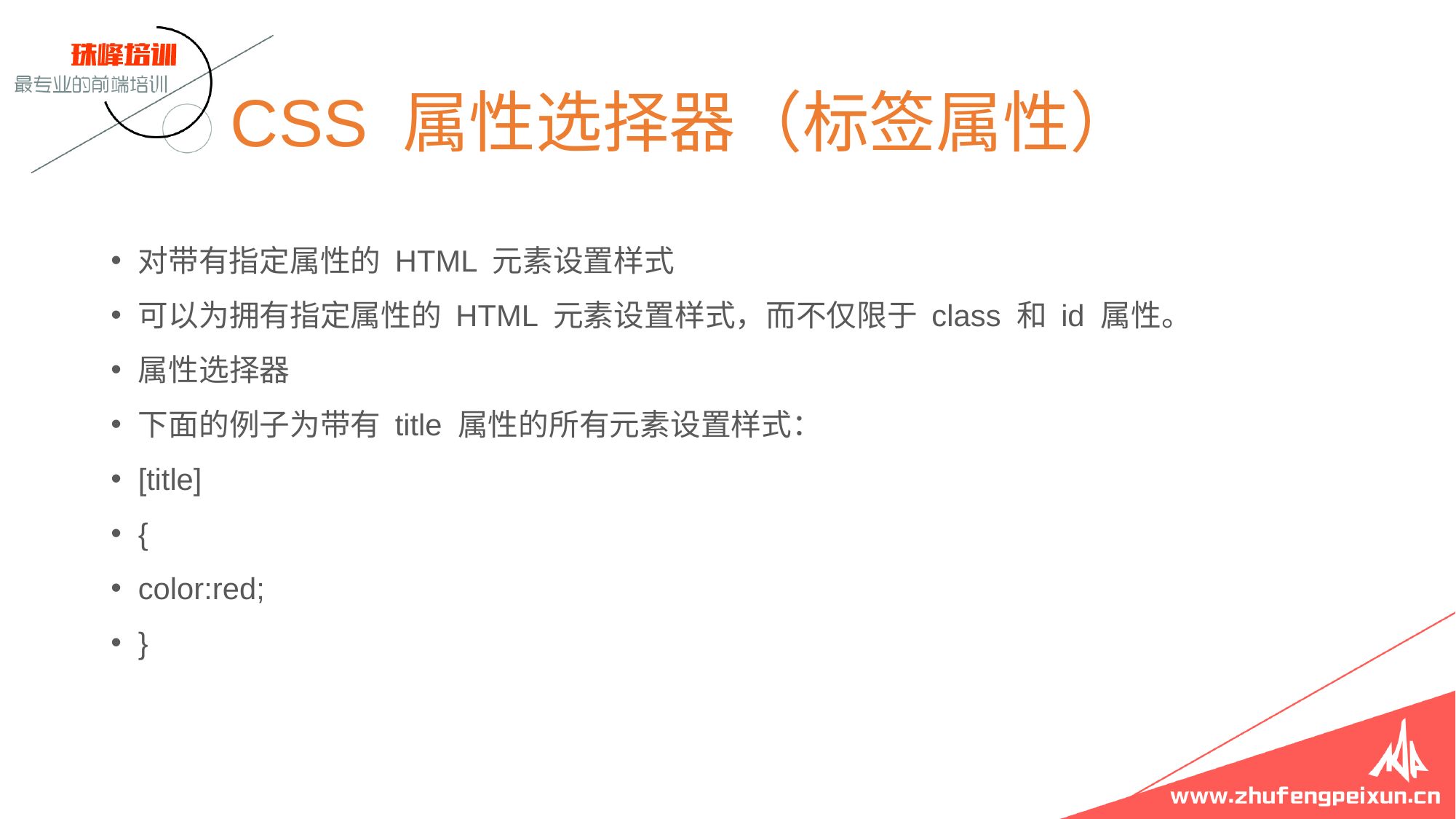

# CSS 属性选择器（标签属性）
对带有指定属性的 HTML 元素设置样式
可以为拥有指定属性的 HTML 元素设置样式，而不仅限于 class 和 id 属性。
属性选择器
下面的例子为带有 title 属性的所有元素设置样式：
[title]
{
color:red;
}